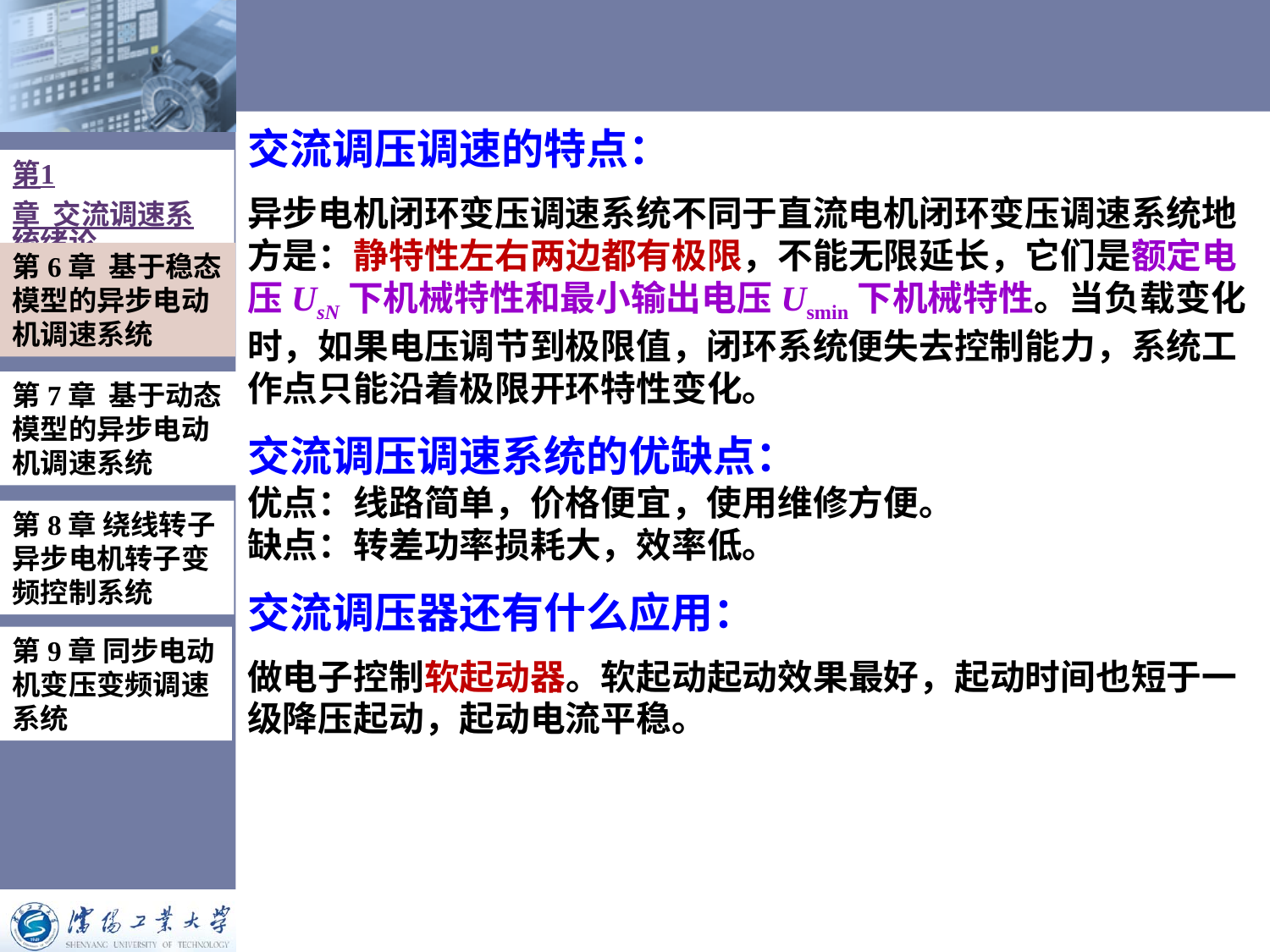

交流调压调速的特点：
异步电机闭环变压调速系统不同于直流电机闭环变压调速系统地方是：静特性左右两边都有极限，不能无限延长，它们是额定电压UsN下机械特性和最小输出电压Usmin下机械特性。当负载变化时，如果电压调节到极限值，闭环系统便失去控制能力，系统工作点只能沿着极限开环特性变化。
交流调压调速系统的优缺点：
优点：线路简单，价格便宜，使用维修方便。
缺点：转差功率损耗大，效率低。
交流调压器还有什么应用：
做电子控制软起动器。软起动起动效果最好，起动时间也短于一级降压起动，起动电流平稳。
第1章  交流调速系统绪论
第6章  基于稳态模型的异步电动机调速系统
第7章  基于动态模型的异步电动机调速系统
第8章 绕线转子异步电机转子变频控制系统
第9章 同步电动机变压变频调速系统